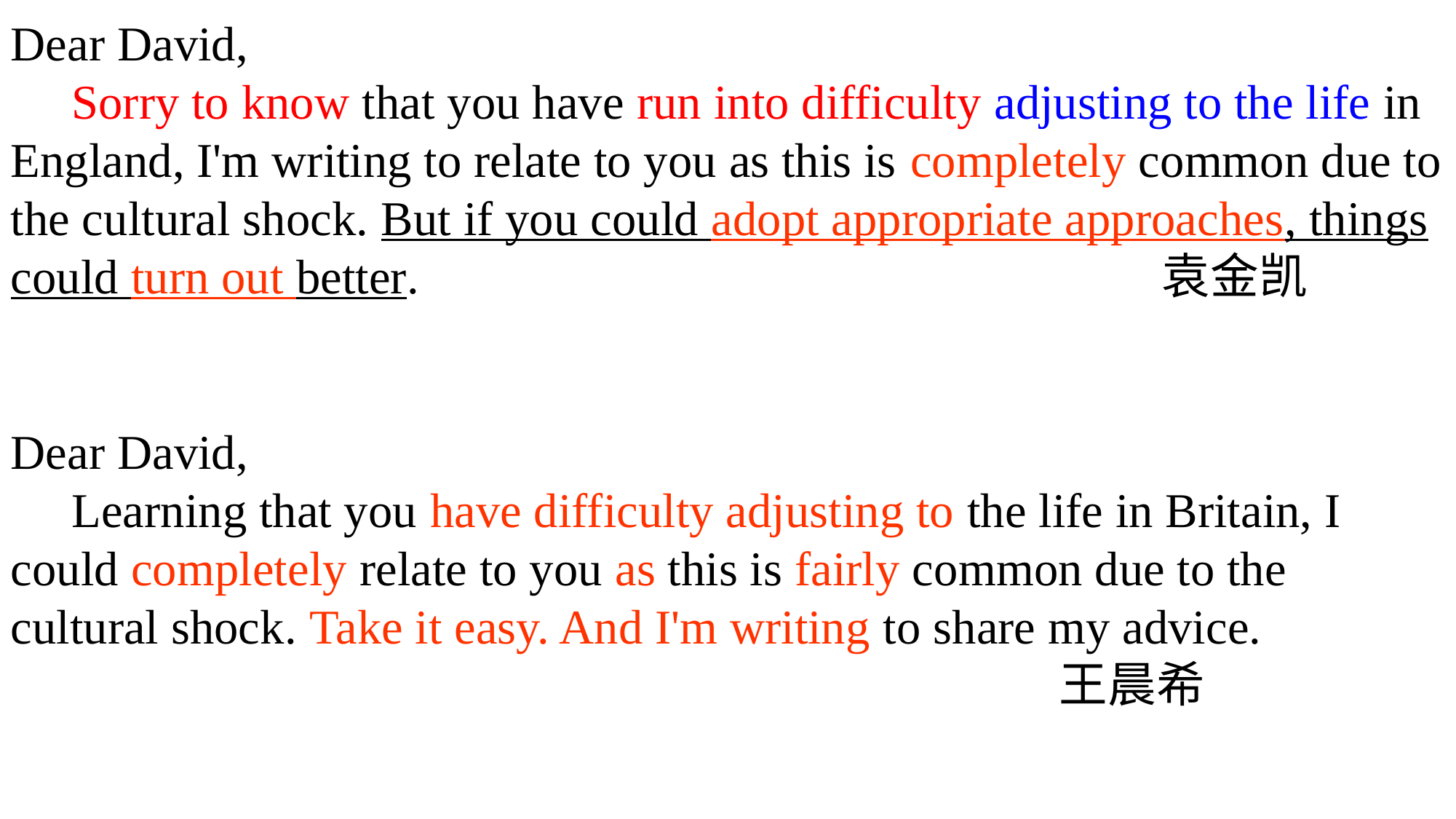

Dear David,
     Sorry to know that you have run into difficulty adjusting to the life in England, I'm writing to relate to you as this is completely common due to the cultural shock. But if you could adopt appropriate approaches, things could turn out better.                                                            袁金凯
Dear David,
     Learning that you have difficulty adjusting to the life in Britain, I could completely relate to you as this is fairly common due to the cultural shock. Take it easy. And I'm writing to share my advice.
                                                                                               王晨希